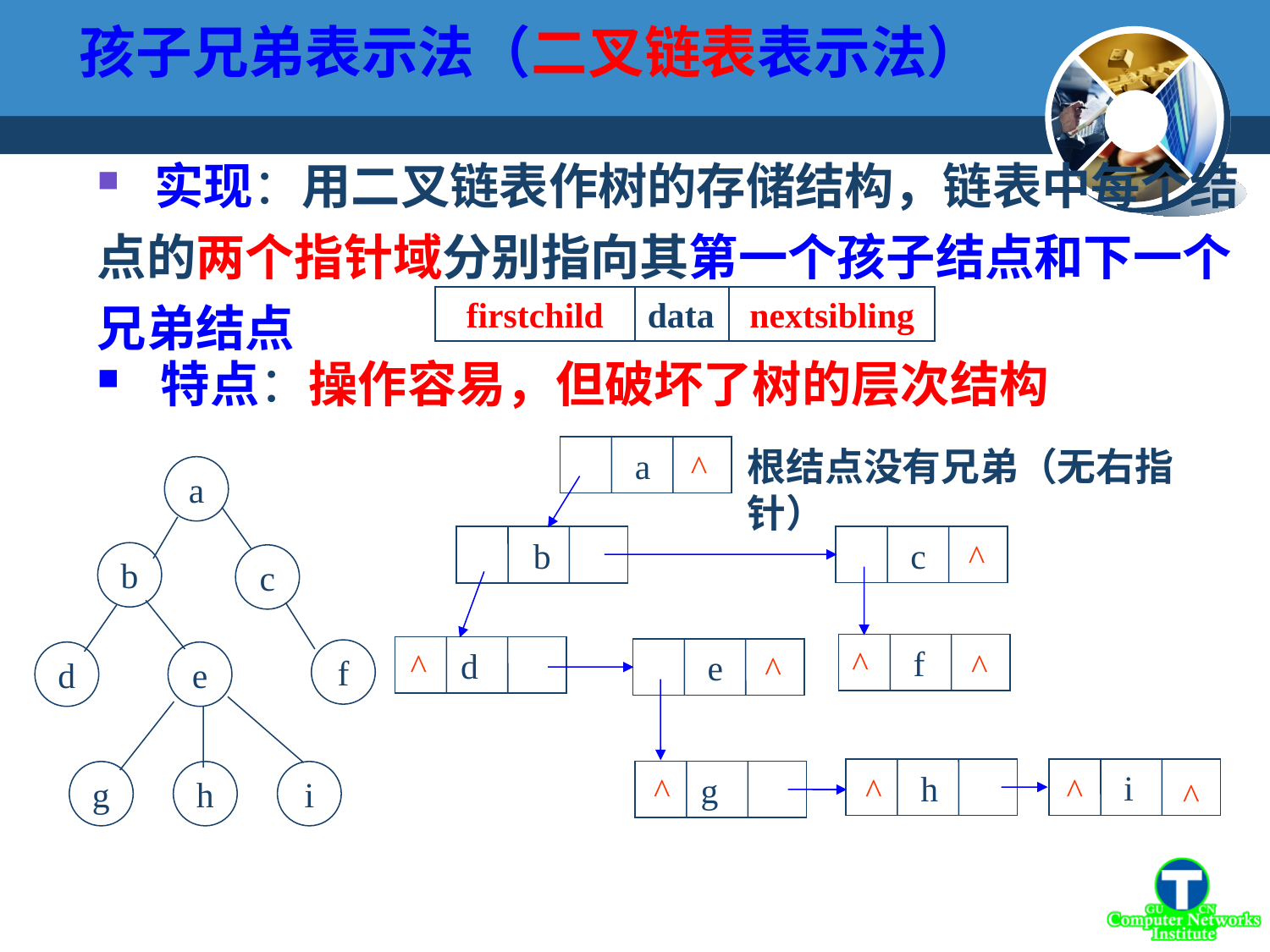

孩子兄弟表示法（二叉链表表示法）
  实现：用二叉链表作树的存储结构，链表中每个结点的两个指针域分别指向其第一个孩子结点和下一个兄弟结点
firstchild
data
nextsibling
特点：操作容易，但破坏了树的层次结构
根结点没有兄弟（无右指针）
       a

       c

b

       f

      d

       e

       i

       h

      g

^
a

b
c

f
d
e

g
h
i

^

^
^
^
^

^
^
^
^

106